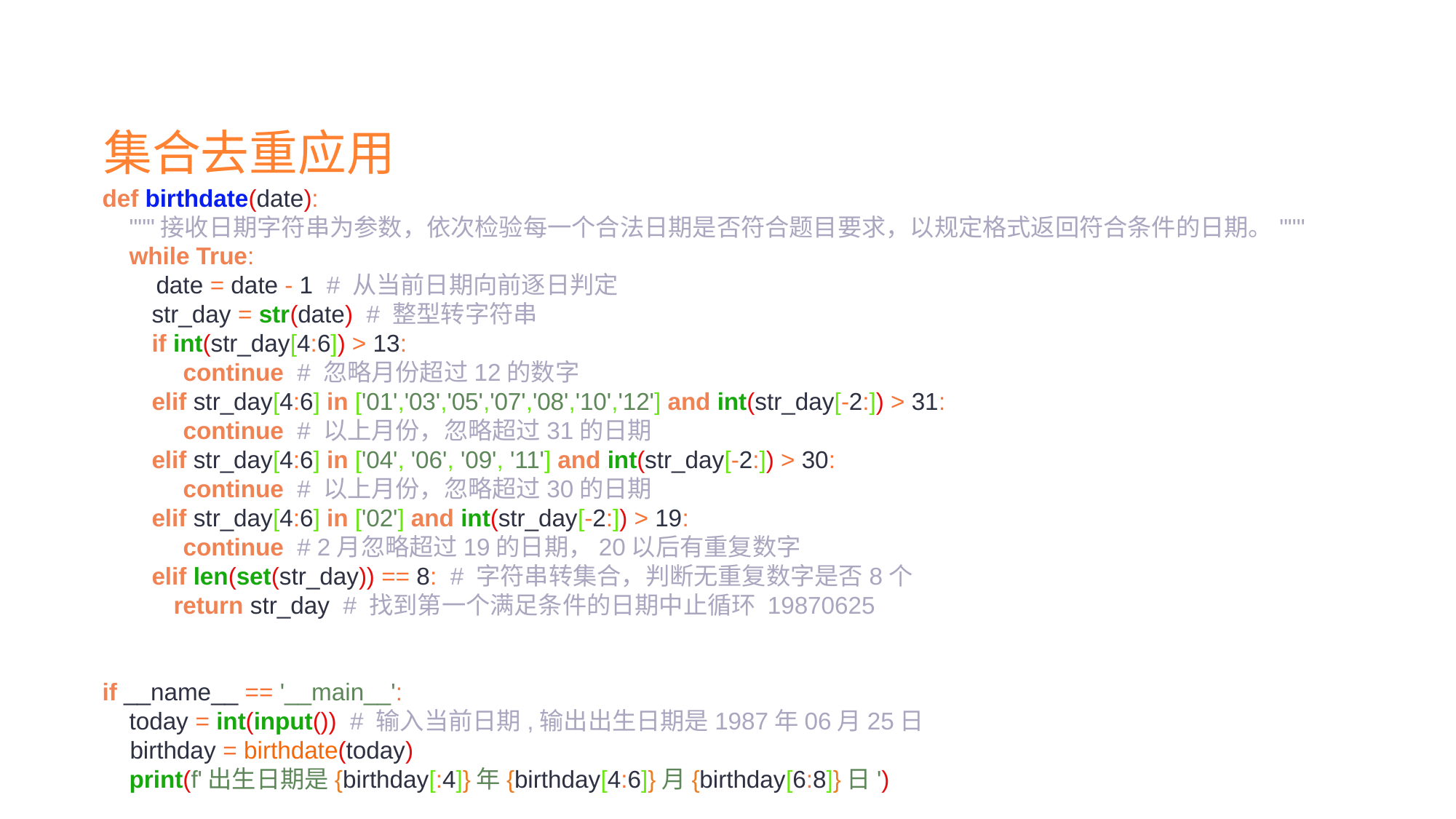

集合去重应用
def birthdate(date):
    """接收日期字符串为参数，依次检验每一个合法日期是否符合题目要求，以规定格式返回符合条件的日期。"""
    while True:
        date = date - 1  # 从当前日期向前逐日判定
        str_day = str(date)  # 整型转字符串
        if int(str_day[4:6]) > 13:
            continue  # 忽略月份超过12的数字
        elif str_day[4:6] in ['01','03','05','07','08','10','12'] and int(str_day[-2:]) > 31:
            continue  # 以上月份，忽略超过31的日期
        elif str_day[4:6] in ['04', '06', '09', '11'] and int(str_day[-2:]) > 30:
            continue  # 以上月份，忽略超过30的日期
        elif str_day[4:6] in ['02'] and int(str_day[-2:]) > 19:
            continue  # 2月忽略超过19的日期，20以后有重复数字
        elif len(set(str_day)) == 8:  # 字符串转集合，判断无重复数字是否8个
            return str_day  # 找到第一个满足条件的日期中止循环 19870625
if __name__ == '__main__':
    today = int(input())  # 输入当前日期,输出出生日期是1987年06月25日
    birthday = birthdate(today)
    print(f'出生日期是{birthday[:4]}年{birthday[4:6]}月{birthday[6:8]}日')